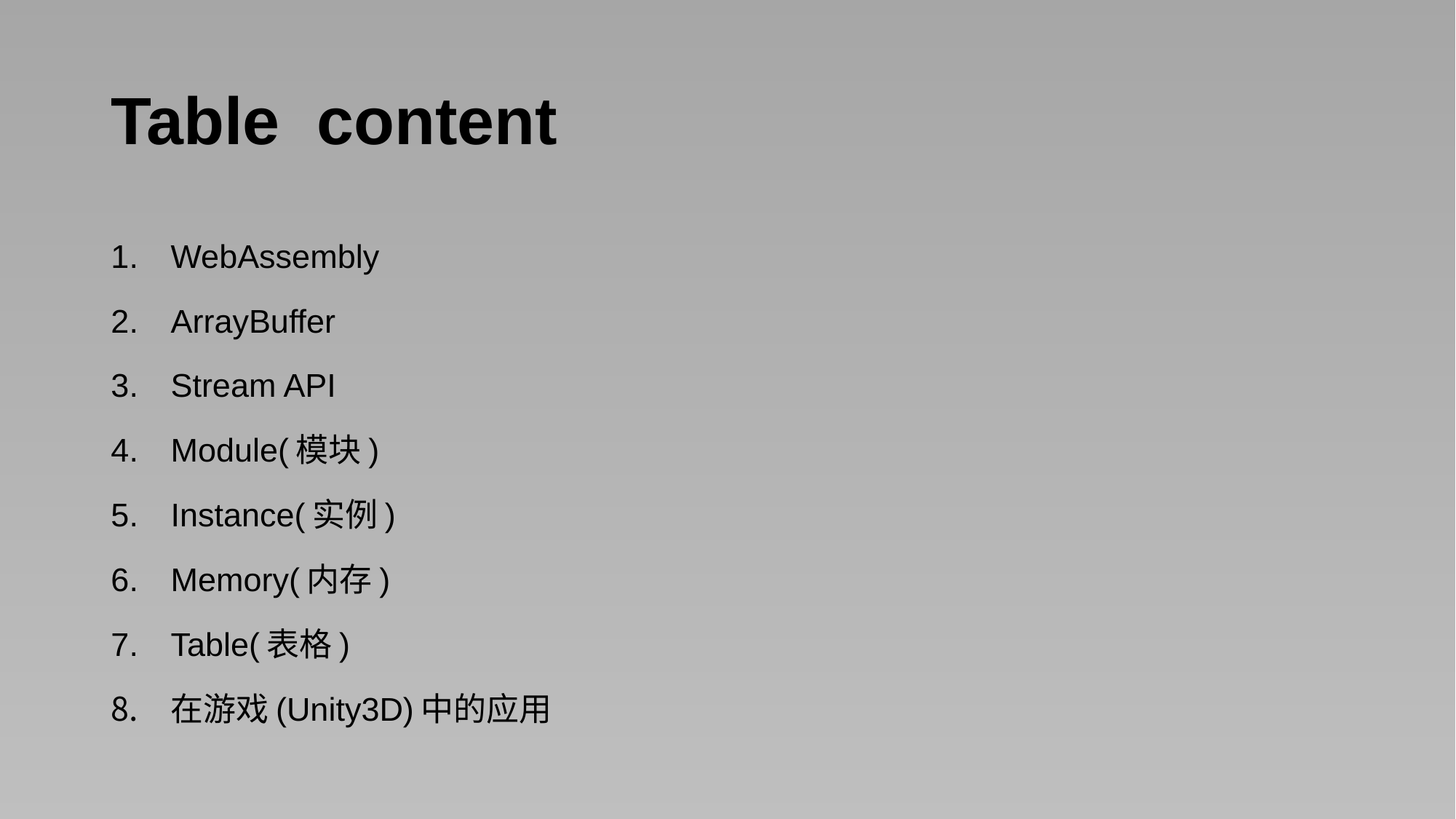

# Table  content
WebAssembly
ArrayBuffer
Stream API
Module(模块)
Instance(实例)
Memory(内存)
Table(表格)
在游戏(Unity3D)中的应用